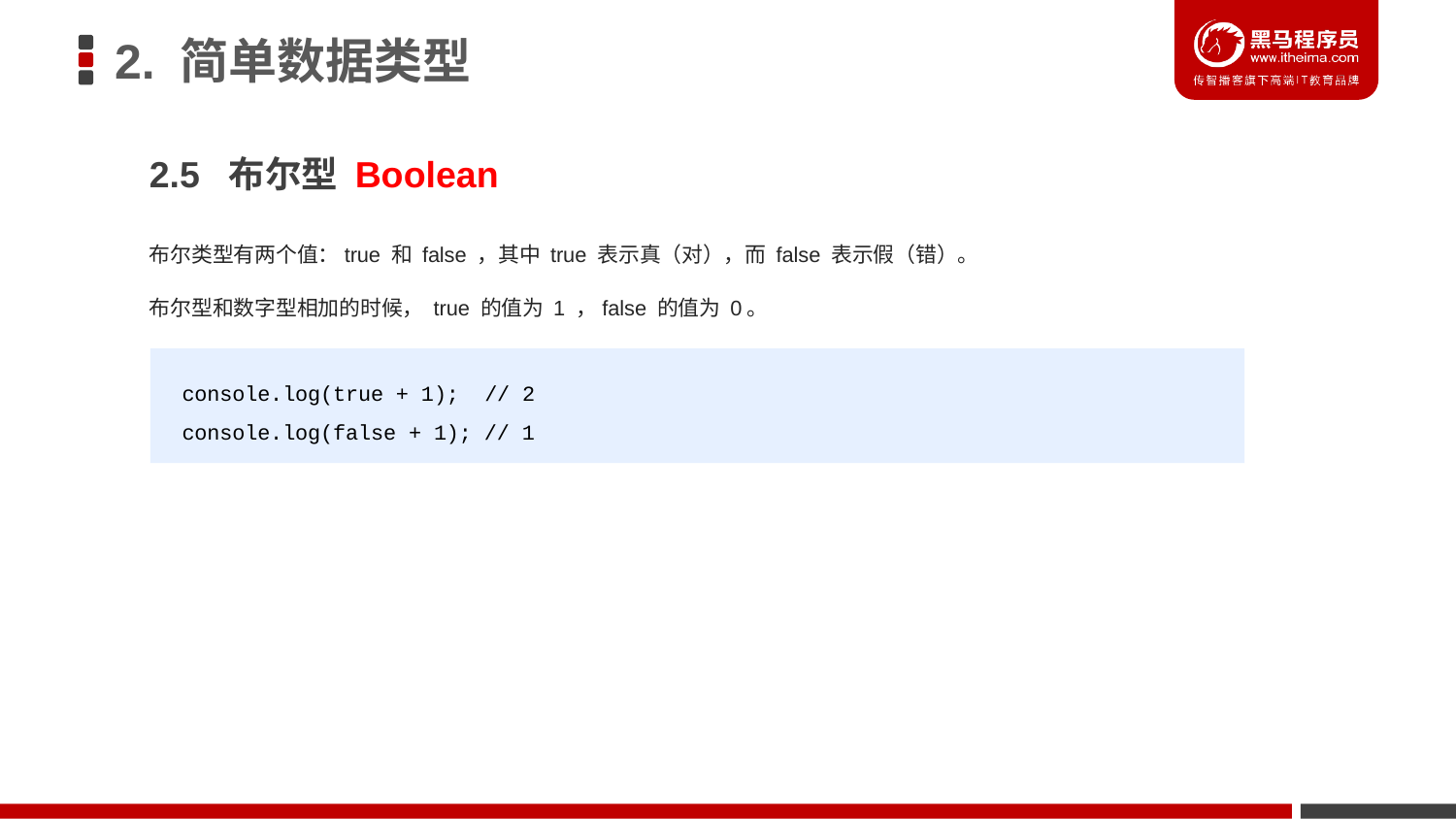

# 2. 简单数据类型
2.5  布尔型 Boolean
布尔类型有两个值：true 和 false ，其中 true 表示真（对），而 false 表示假（错）。
布尔型和数字型相加的时候， true 的值为 1 ，false 的值为 0。
console.log(true + 1);  // 2
console.log(false + 1); // 1